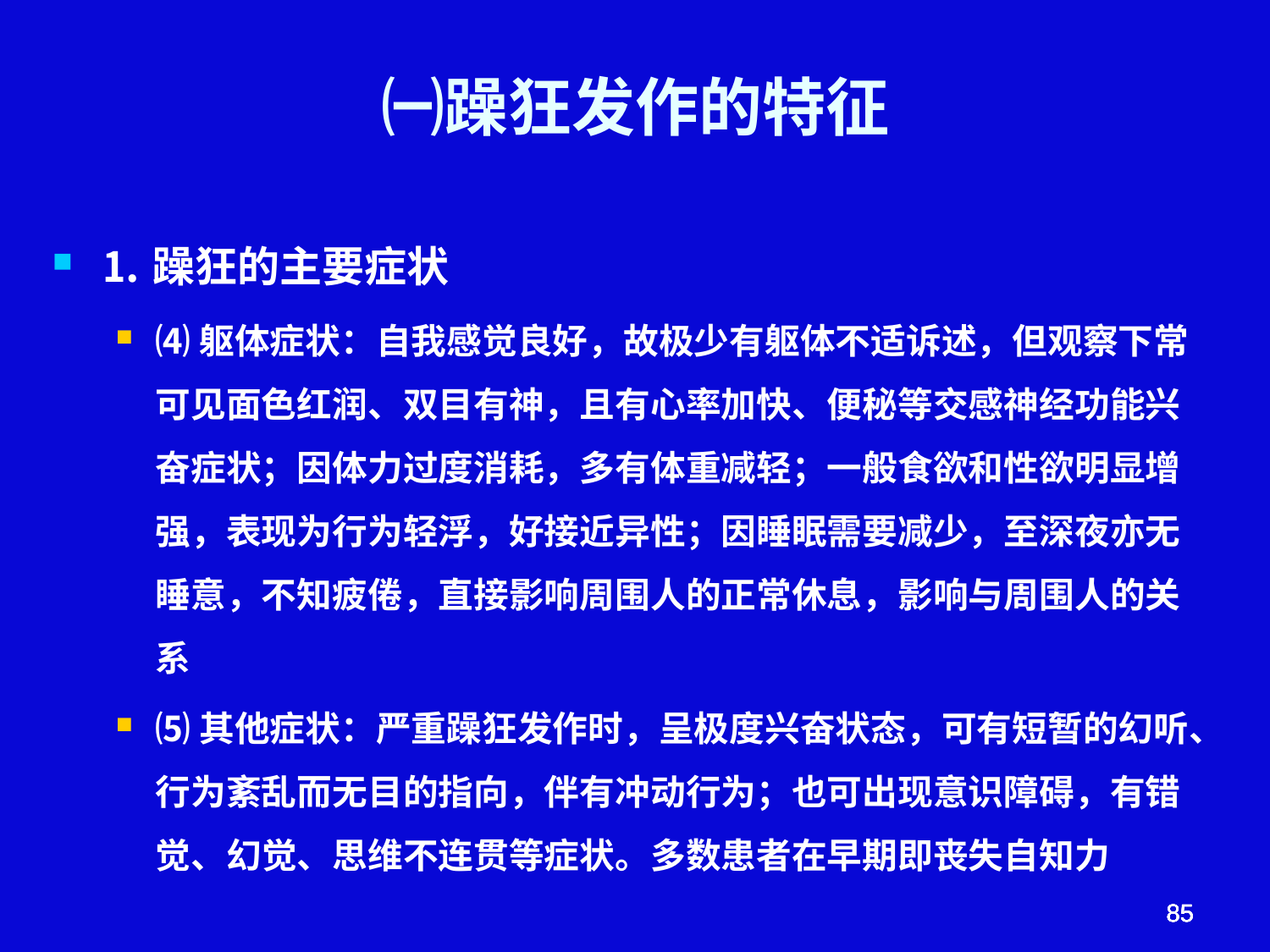

# ㈠躁狂发作的特征
⒈躁狂的主要症状
⑷躯体症状：自我感觉良好，故极少有躯体不适诉述，但观察下常可见面色红润、双目有神，且有心率加快、便秘等交感神经功能兴奋症状；因体力过度消耗，多有体重减轻；一般食欲和性欲明显增强，表现为行为轻浮，好接近异性；因睡眠需要减少，至深夜亦无睡意，不知疲倦，直接影响周围人的正常休息，影响与周围人的关系
⑸其他症状：严重躁狂发作时，呈极度兴奋状态，可有短暂的幻听、行为紊乱而无目的指向，伴有冲动行为；也可出现意识障碍，有错觉、幻觉、思维不连贯等症状。多数患者在早期即丧失自知力
85
85
85
85
85
85